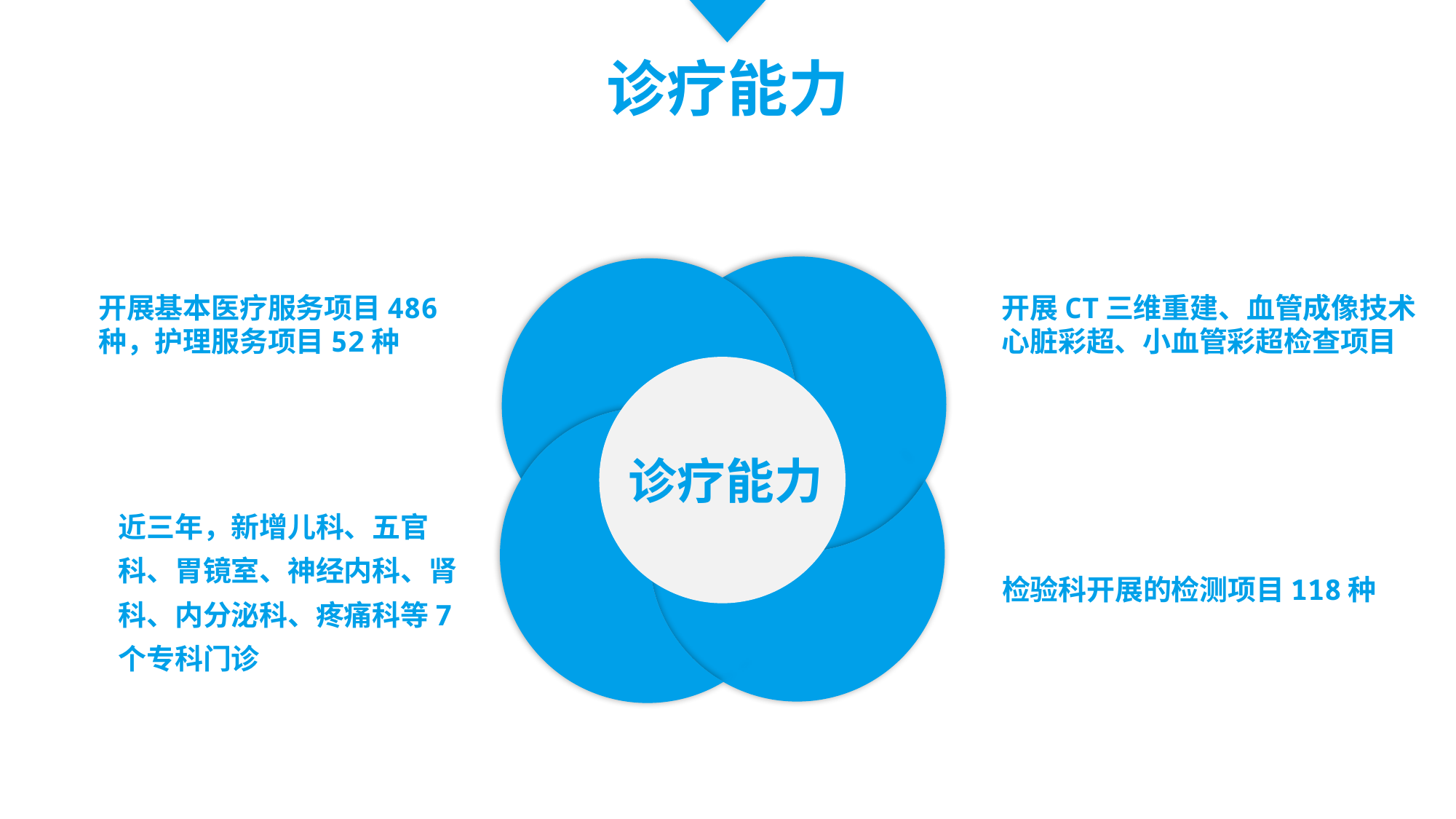

诊疗能力

开展基本医疗服务项目486种，护理服务项目52种
开展CT三维重建、血管成像技术
心脏彩超、小血管彩超检查项目

诊疗能力
近三年，新增儿科、五官科、胃镜室、神经内科、肾科、内分泌科、疼痛科等7个专科门诊
检验科开展的检测项目118种